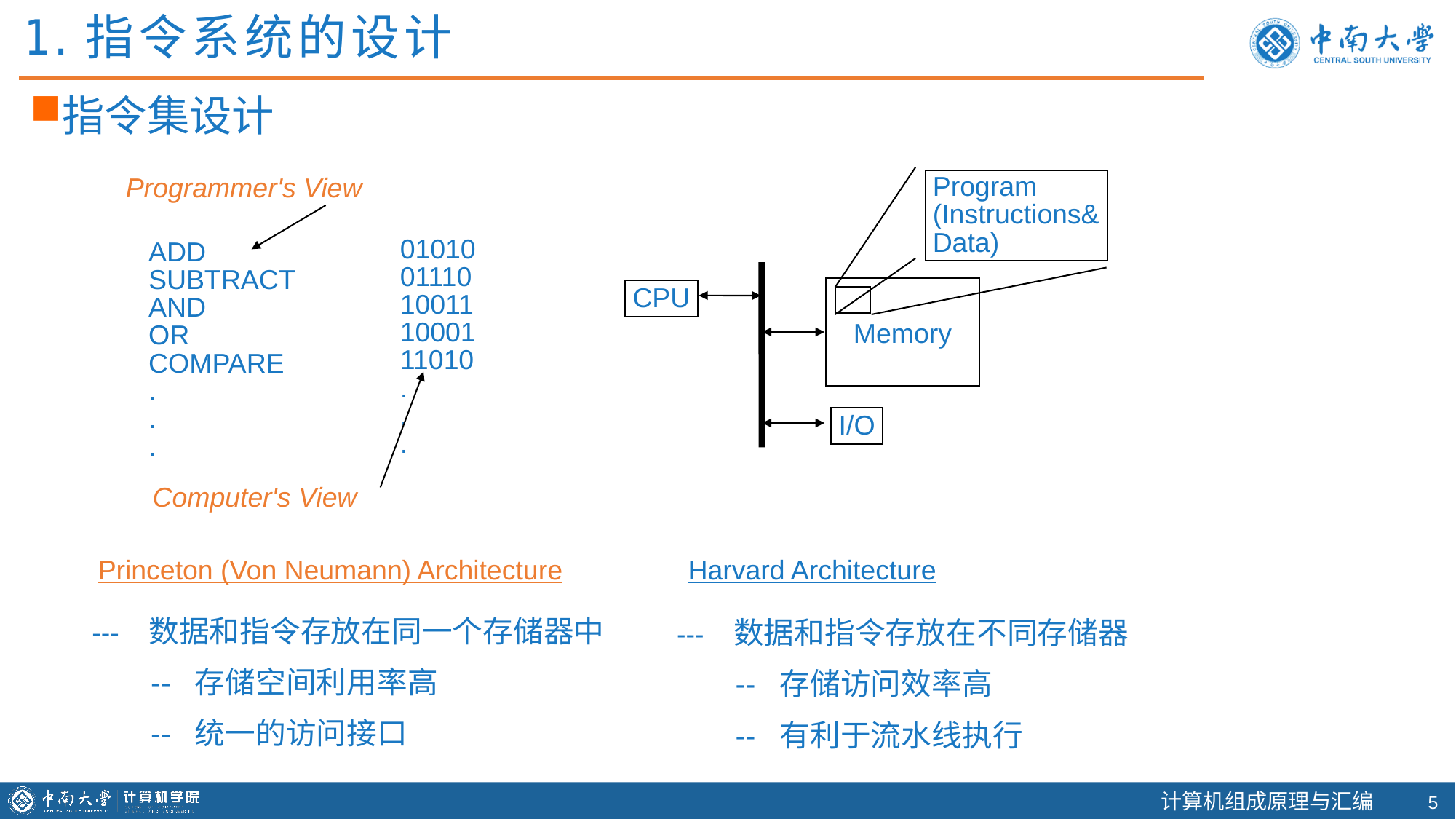

1.指令系统的设计

指令集设计

Program
(Instructions&
Data)

Programmer's View

01010
01110
10011
10001
11010
.
.
.
ADD
SUBTRACT
AND
OR
COMPARE
.
.
.

Memory
CPU

Computer's View
I/O

Princeton (Von Neumann) Architecture
Harvard Architecture
---   数据和指令存放在同一个存储器中
       --  存储空间利用率高
       --  统一的访问接口
---   数据和指令存放在不同存储器
       --  存储访问效率高
       --  有利于流水线执行

5